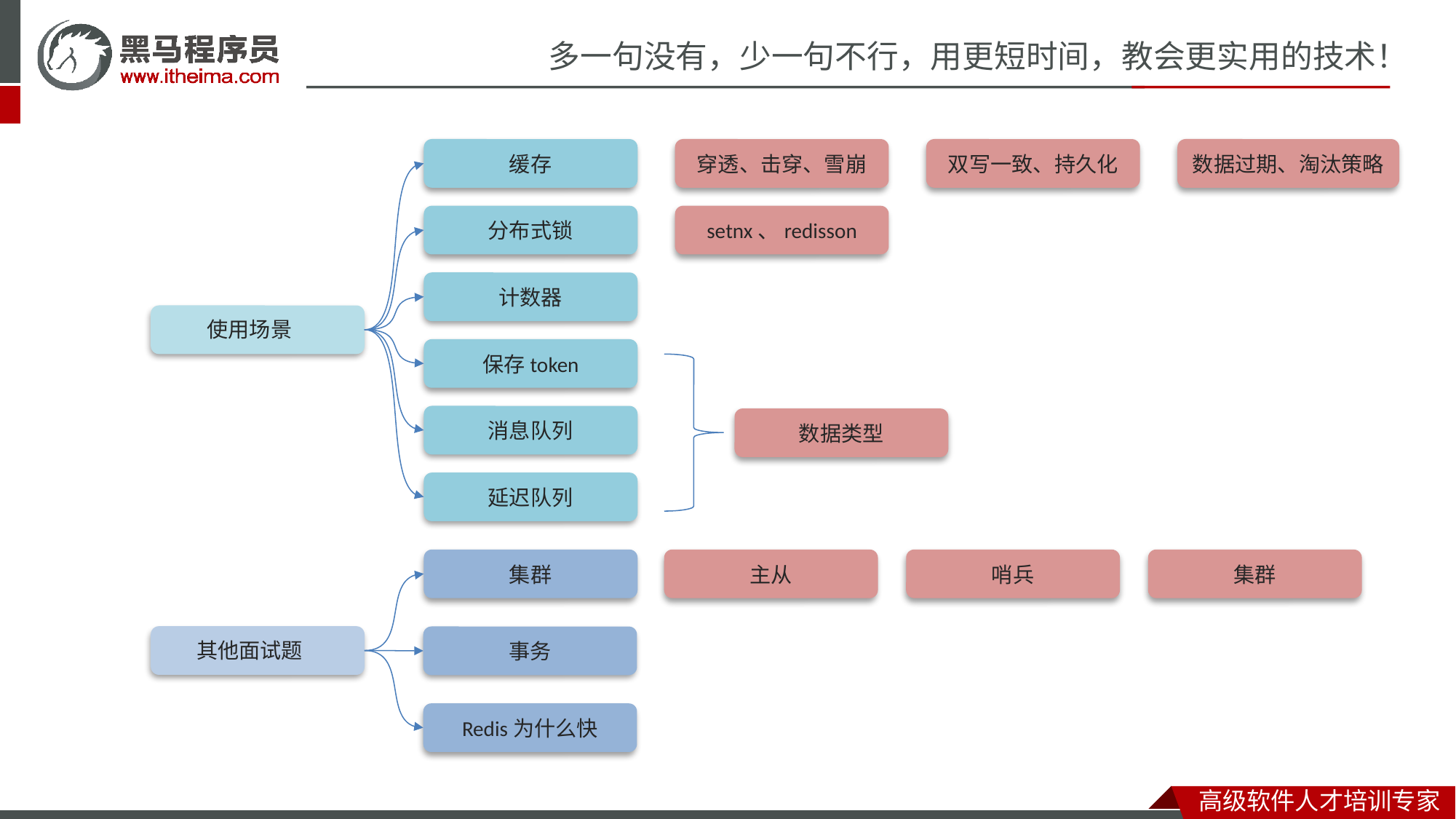

缓存
穿透、击穿、雪崩
双写一致、持久化
数据过期、淘汰策略
分布式锁
setnx、redisson
计数器

使用场景
保存token

消息队列
数据类型
延迟队列
主从
哨兵
集群
集群

事务
其他面试题
Redis为什么快